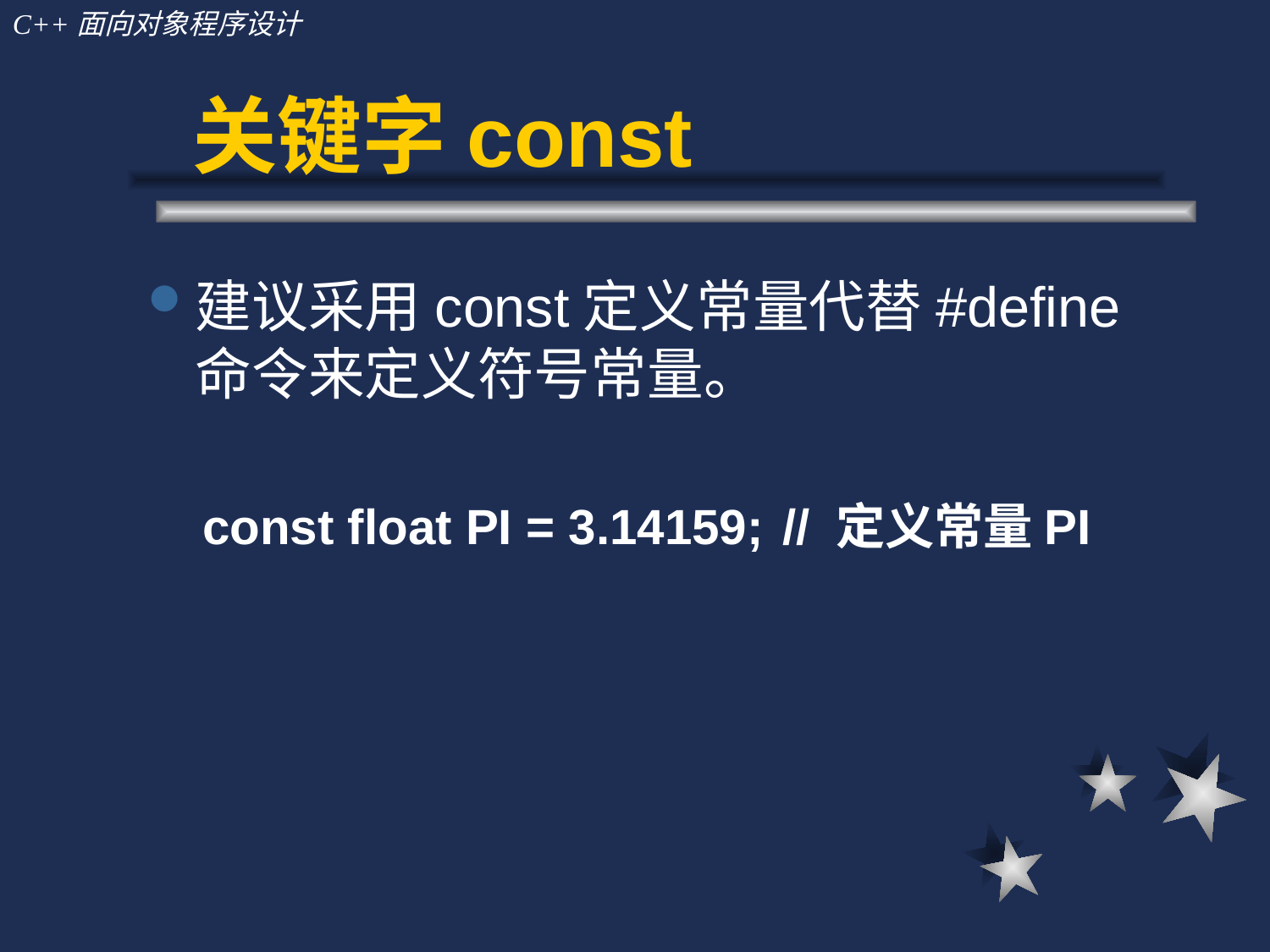

# 关键字const
建议采用const定义常量代替#define命令来定义符号常量。

    const float PI = 3.14159;	// 定义常量PI

35